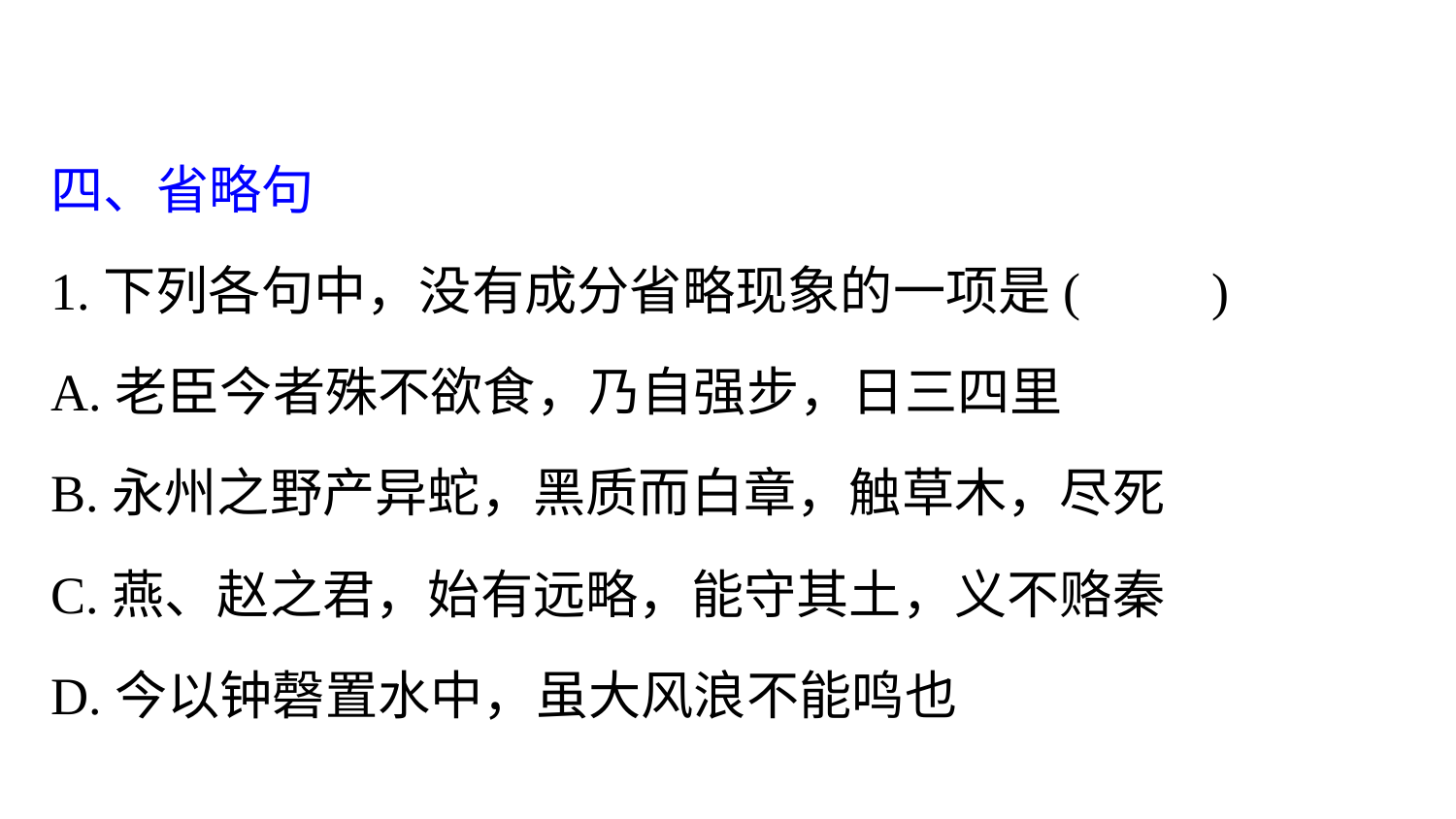

四、省略句
1.下列各句中，没有成分省略现象的一项是(　　)
A.老臣今者殊不欲食，乃自强步，日三四里
B.永州之野产异蛇，黑质而白章，触草木，尽死
C.燕、赵之君，始有远略，能守其土，义不赂秦
D.今以钟磬置水中，虽大风浪不能鸣也